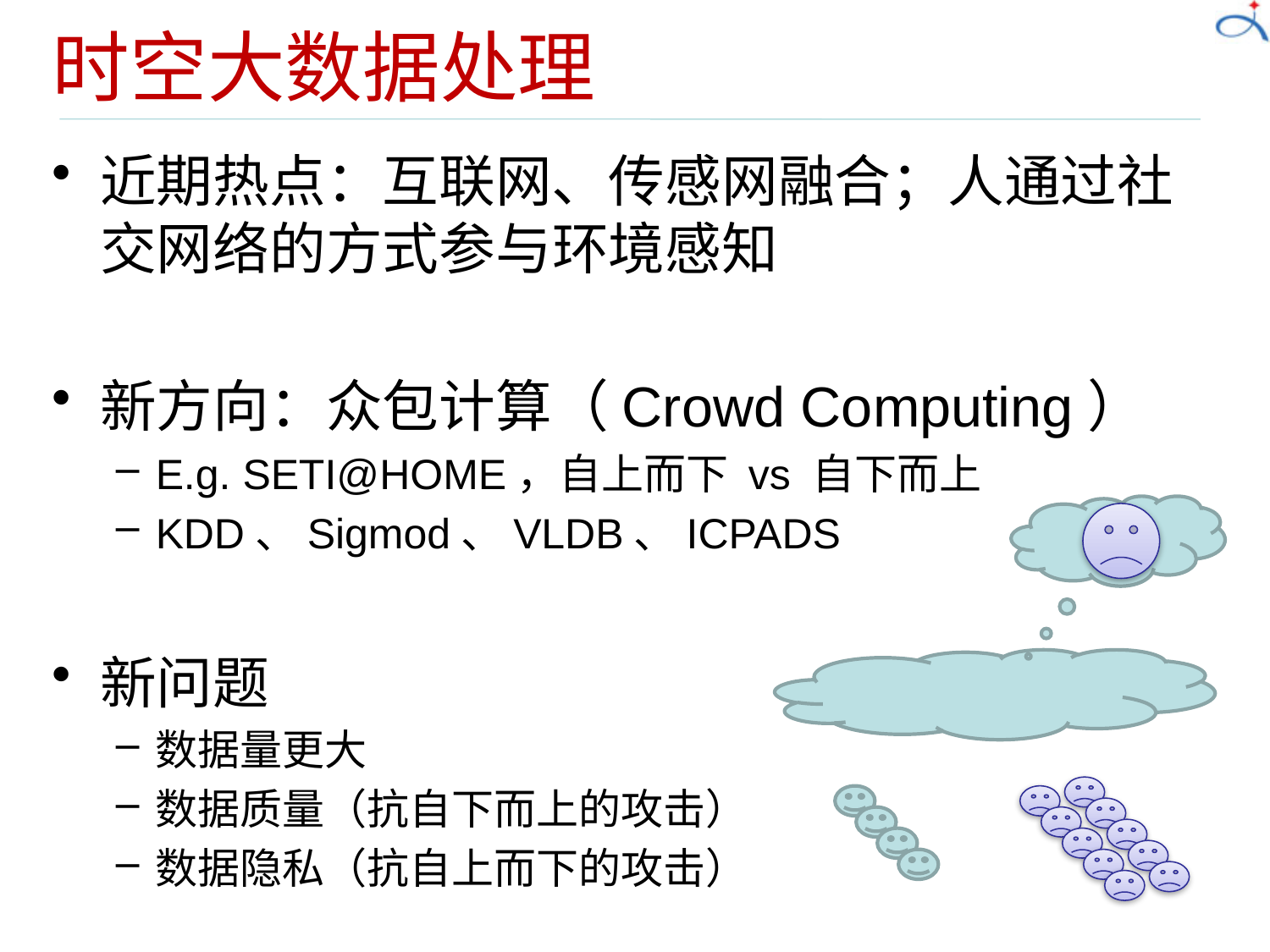

# 时空大数据处理
近期热点：互联网、传感网融合；人通过社交网络的方式参与环境感知

新方向：众包计算（Crowd Computing）
E.g. SETI@HOME，自上而下 vs 自下而上
KDD、Sigmod、VLDB、ICPADS

新问题
数据量更大
数据质量（抗自下而上的攻击）
数据隐私（抗自上而下的攻击）